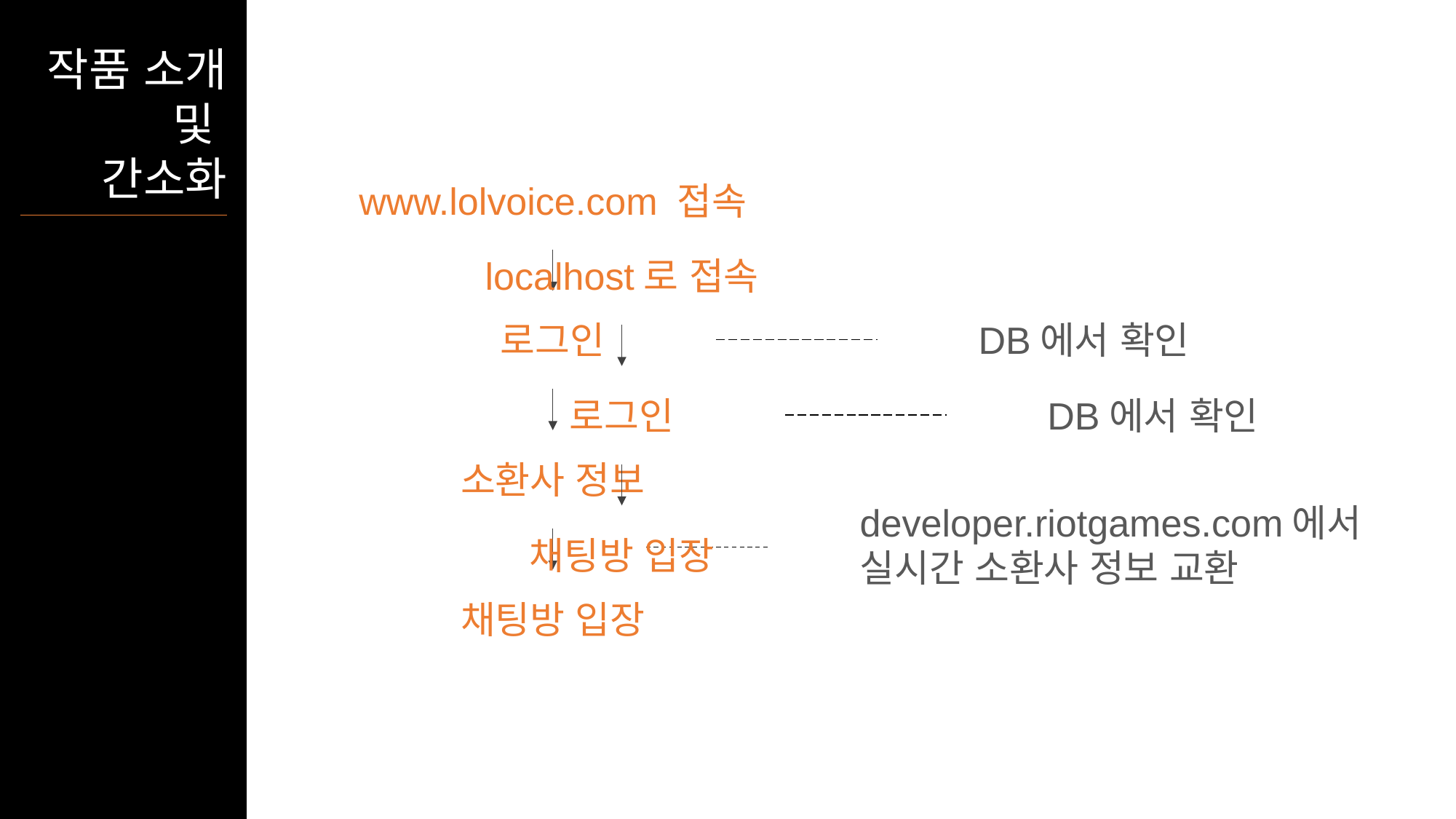

작품 소개
및
간소화
www.lolvoice.com 접속
로그인
DB에서 확인
소환사 정보
developer.riotgames.com에서
실시간 소환사 정보 교환
채팅방 입장
localhost로 접속
로그인
DB에서 확인
채팅방 입장